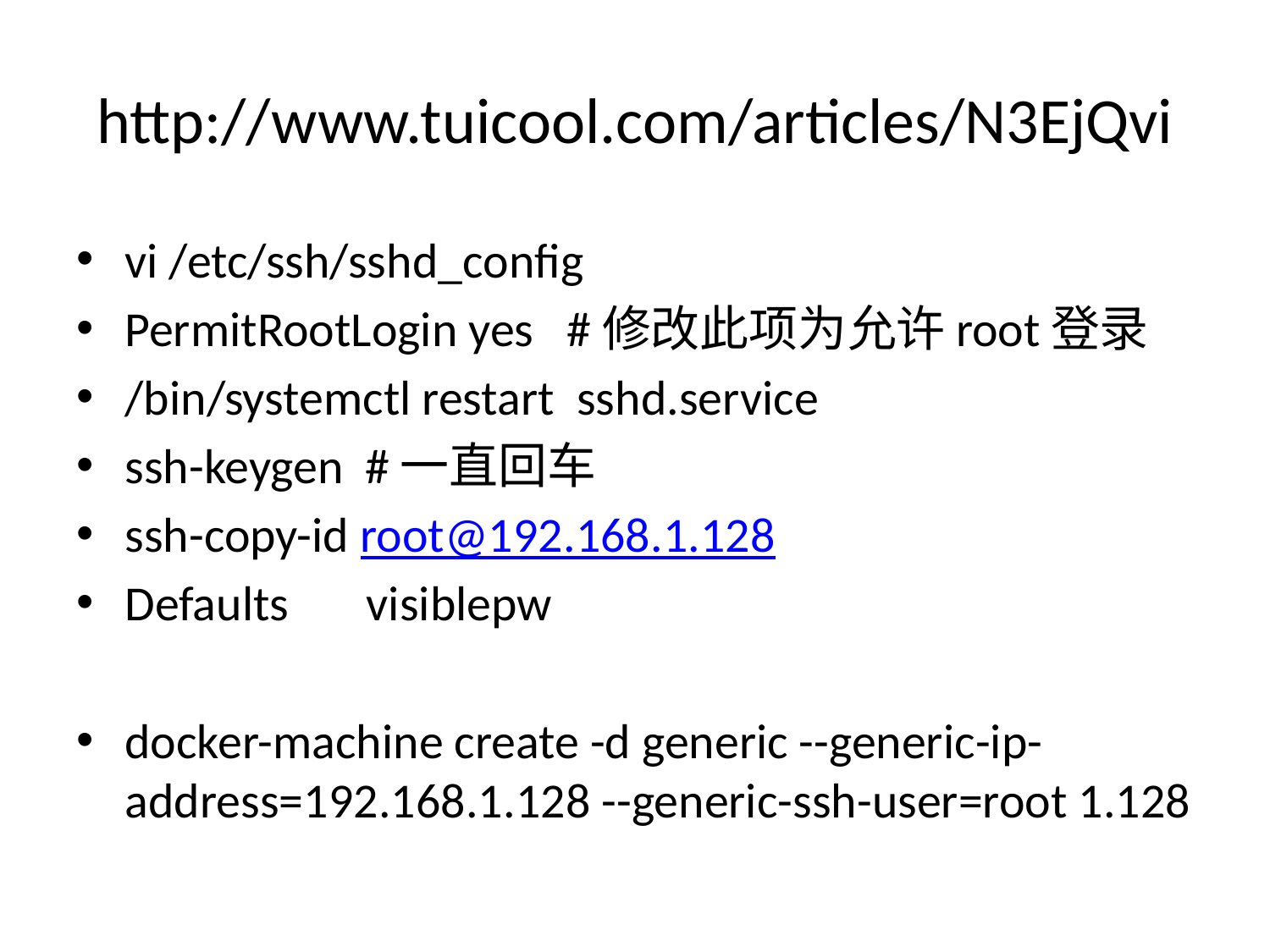

# http://www.tuicool.com/articles/N3EjQvi
vi /etc/ssh/sshd_config
PermitRootLogin yes   #修改此项为允许root登录
/bin/systemctl restart  sshd.service
ssh-keygen  #一直回车
ssh-copy-id root@192.168.1.128
Defaults       visiblepw

docker-machine create -d generic --generic-ip-address=192.168.1.128 --generic-ssh-user=root 1.128